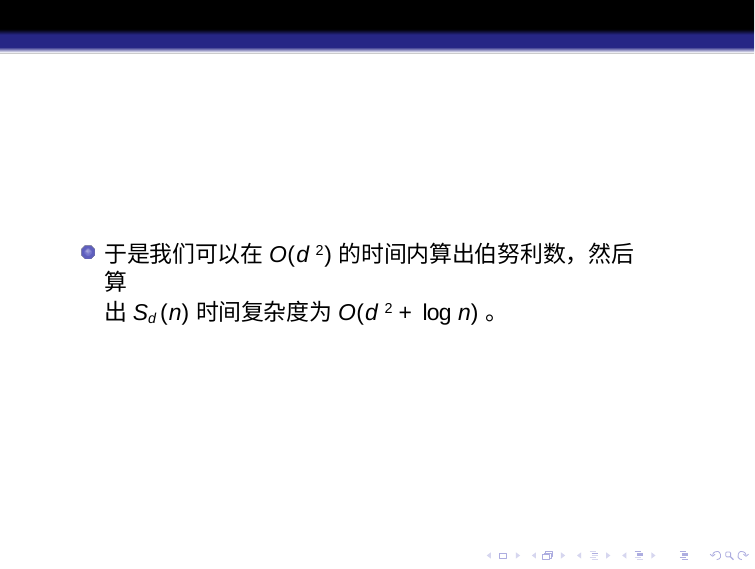

于是我们可以在O(d 2)的时间内算出伯努利数，然后算
出Sd (n)时间复杂度为O(d 2 + log n)。